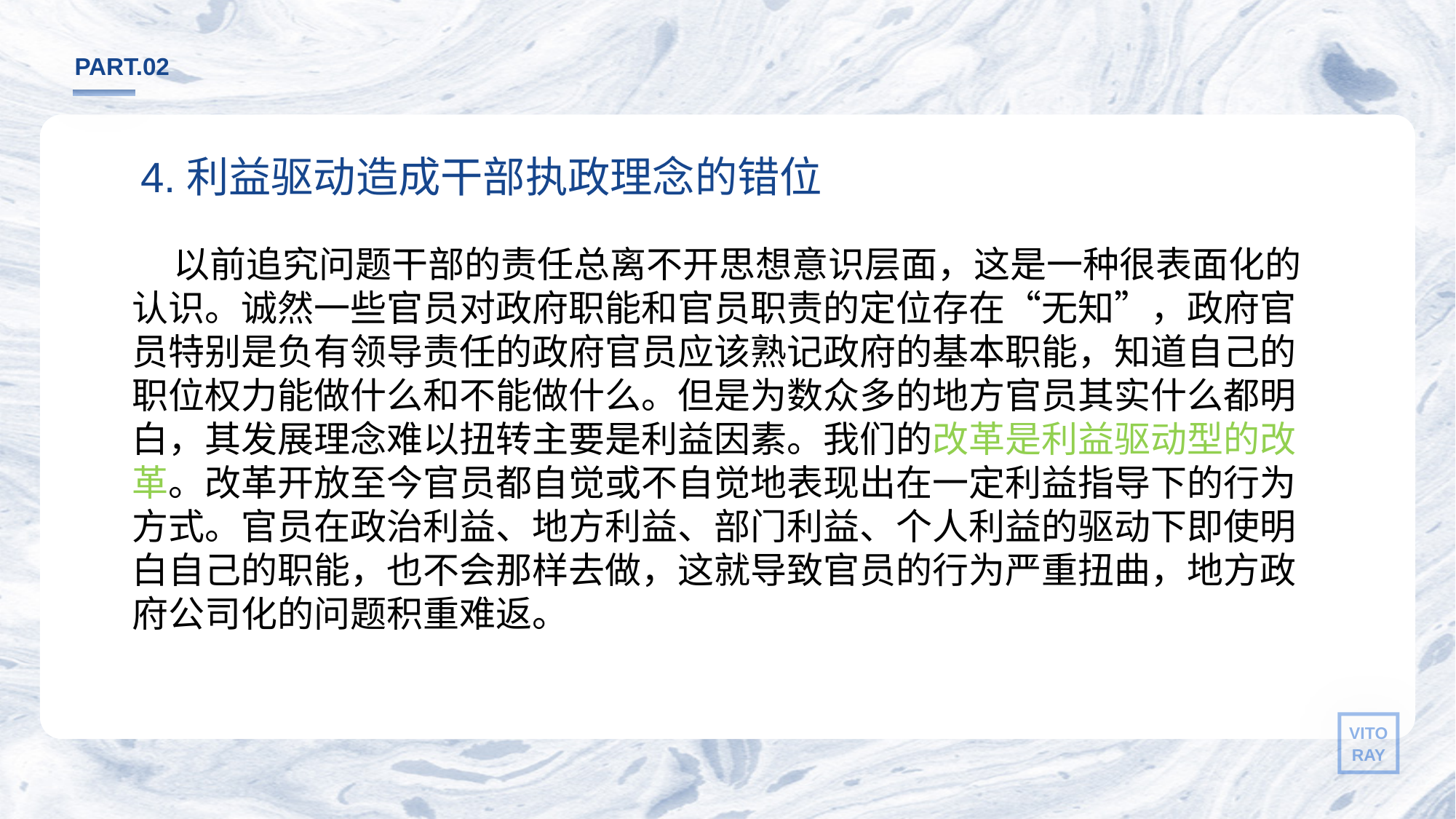

PART.02

4.利益驱动造成干部执政理念的错位
    以前追究问题干部的责任总离不开思想意识层面，这是一种很表面化的认识。诚然一些官员对政府职能和官员职责的定位存在“无知”，政府官员特别是负有领导责任的政府官员应该熟记政府的基本职能，知道自己的职位权力能做什么和不能做什么。但是为数众多的地方官员其实什么都明白，其发展理念难以扭转主要是利益因素。我们的改革是利益驱动型的改革。改革开放至今官员都自觉或不自觉地表现出在一定利益指导下的行为方式。官员在政治利益、地方利益、部门利益、个人利益的驱动下即使明白自己的职能，也不会那样去做，这就导致官员的行为严重扭曲，地方政府公司化的问题积重难返。

VITO
RAY